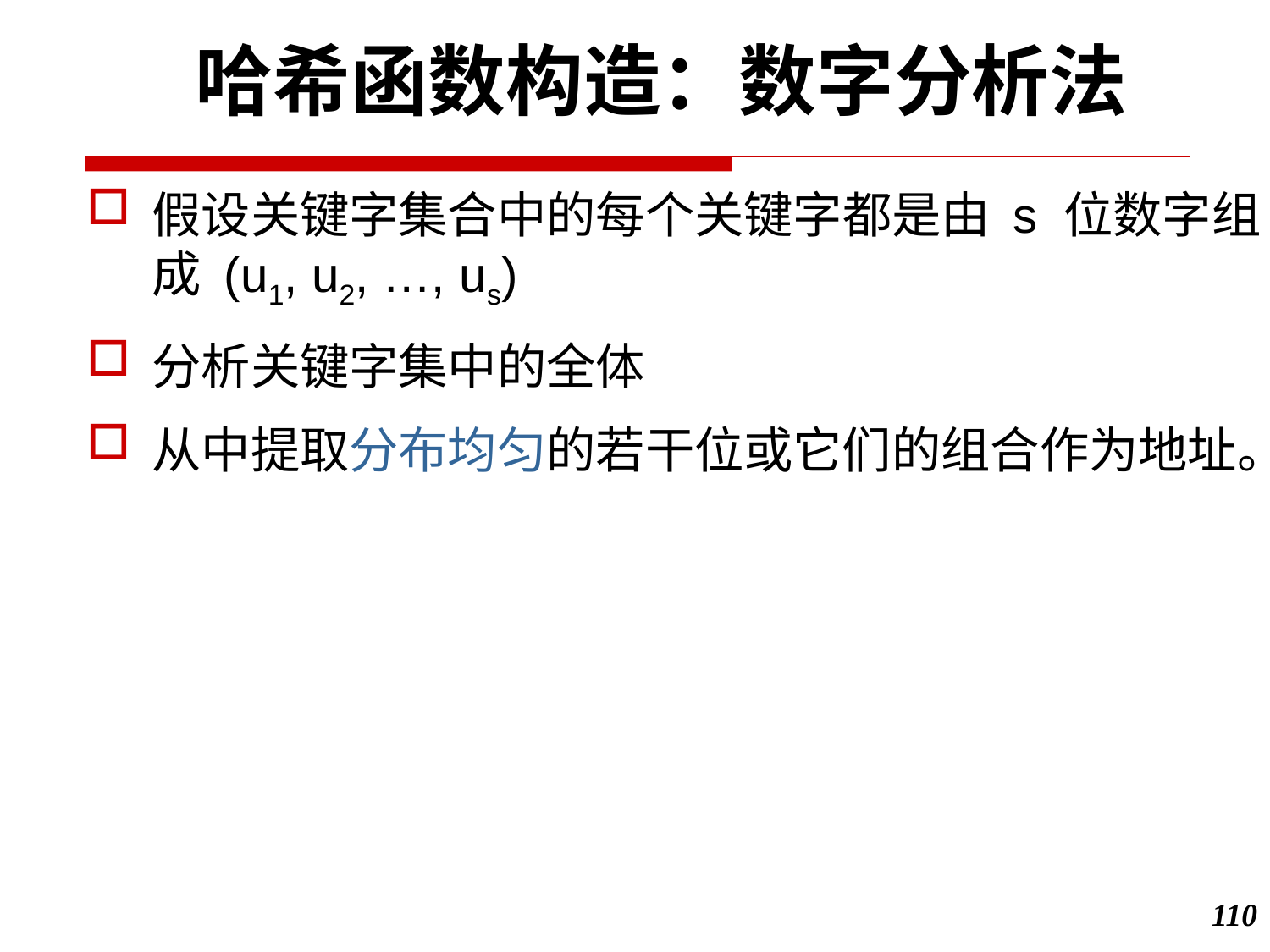

哈希函数构造：数字分析法
假设关键字集合中的每个关键字都是由 s 位数字组成 (u1, u2, …, us)
分析关键字集中的全体
从中提取分布均匀的若干位或它们的组合作为地址。
110